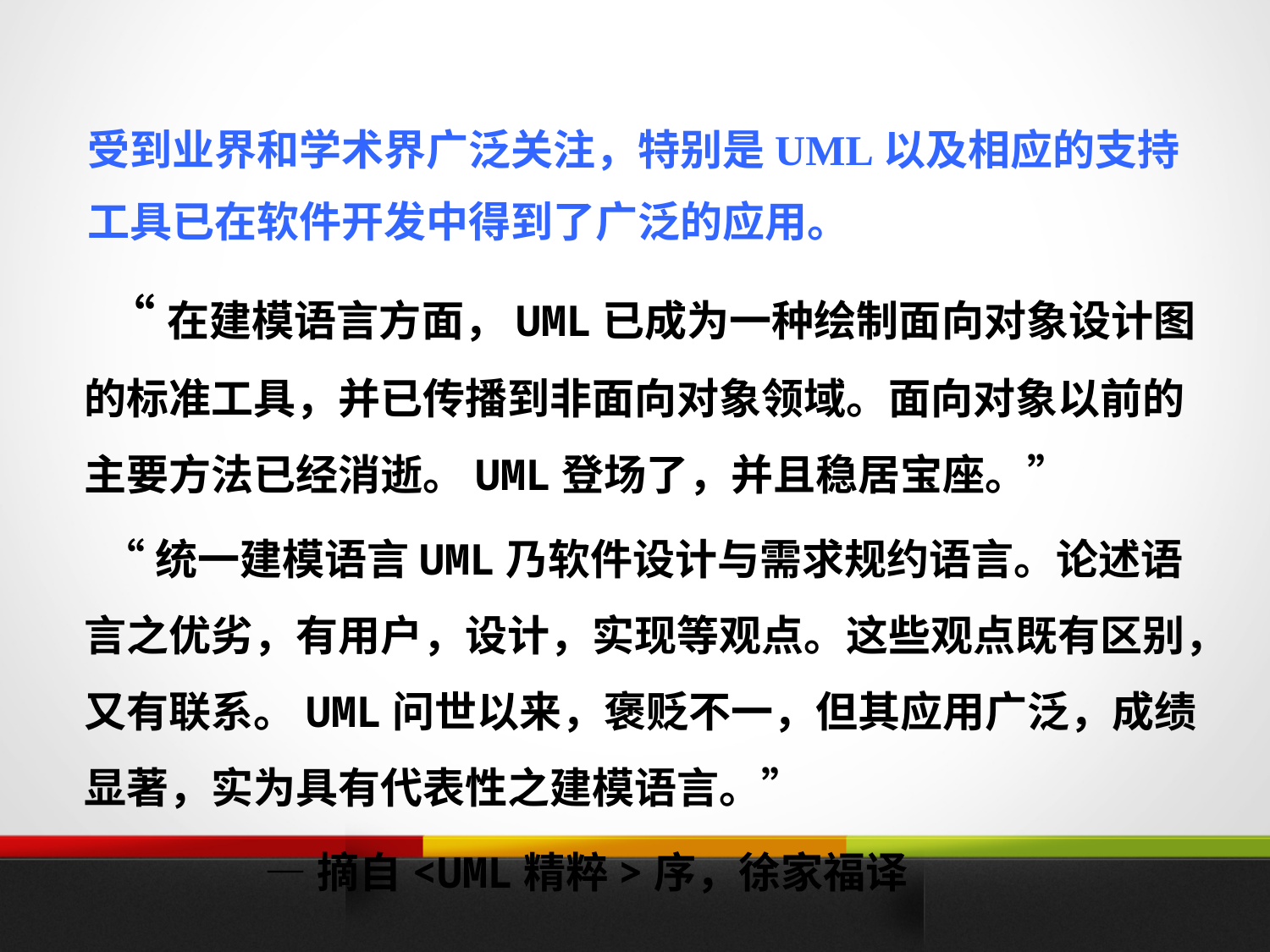

受到业界和学术界广泛关注，特别是UML以及相应的支持
工具已在软件开发中得到了广泛的应用。
  “在建模语言方面，UML已成为一种绘制面向对象设计图的标准工具，并已传播到非面向对象领域。面向对象以前的主要方法已经消逝。UML登场了，并且稳居宝座。”
  “统一建模语言UML乃软件设计与需求规约语言。论述语言之优劣，有用户，设计，实现等观点。这些观点既有区别，又有联系。UML问世以来，褒贬不一，但其应用广泛，成绩显著，实为具有代表性之建模语言。”
                   —摘自<UML精粹>序，徐家福译